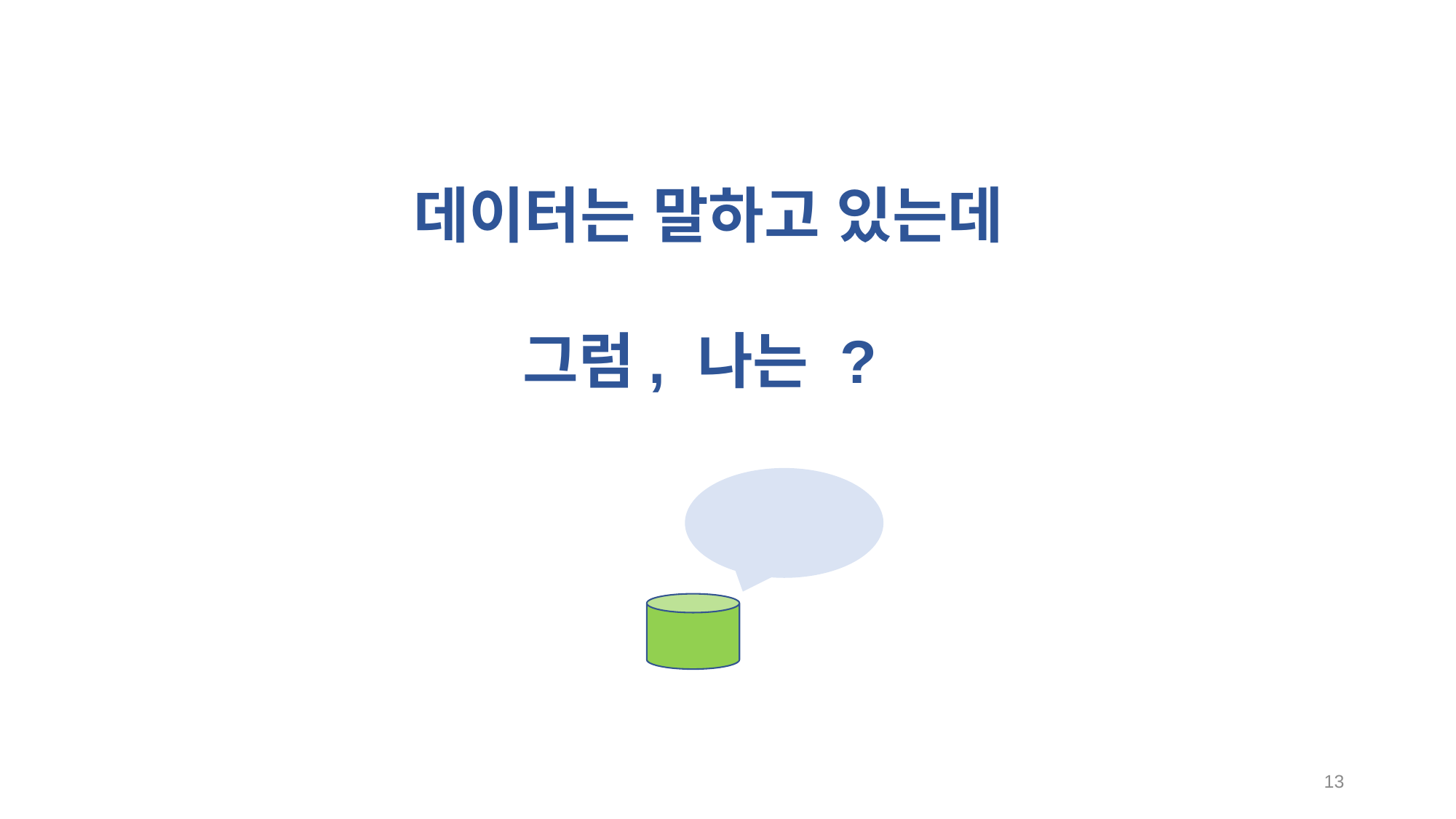

데이터는 말하고 있는데

그럼, 나는 ?

13